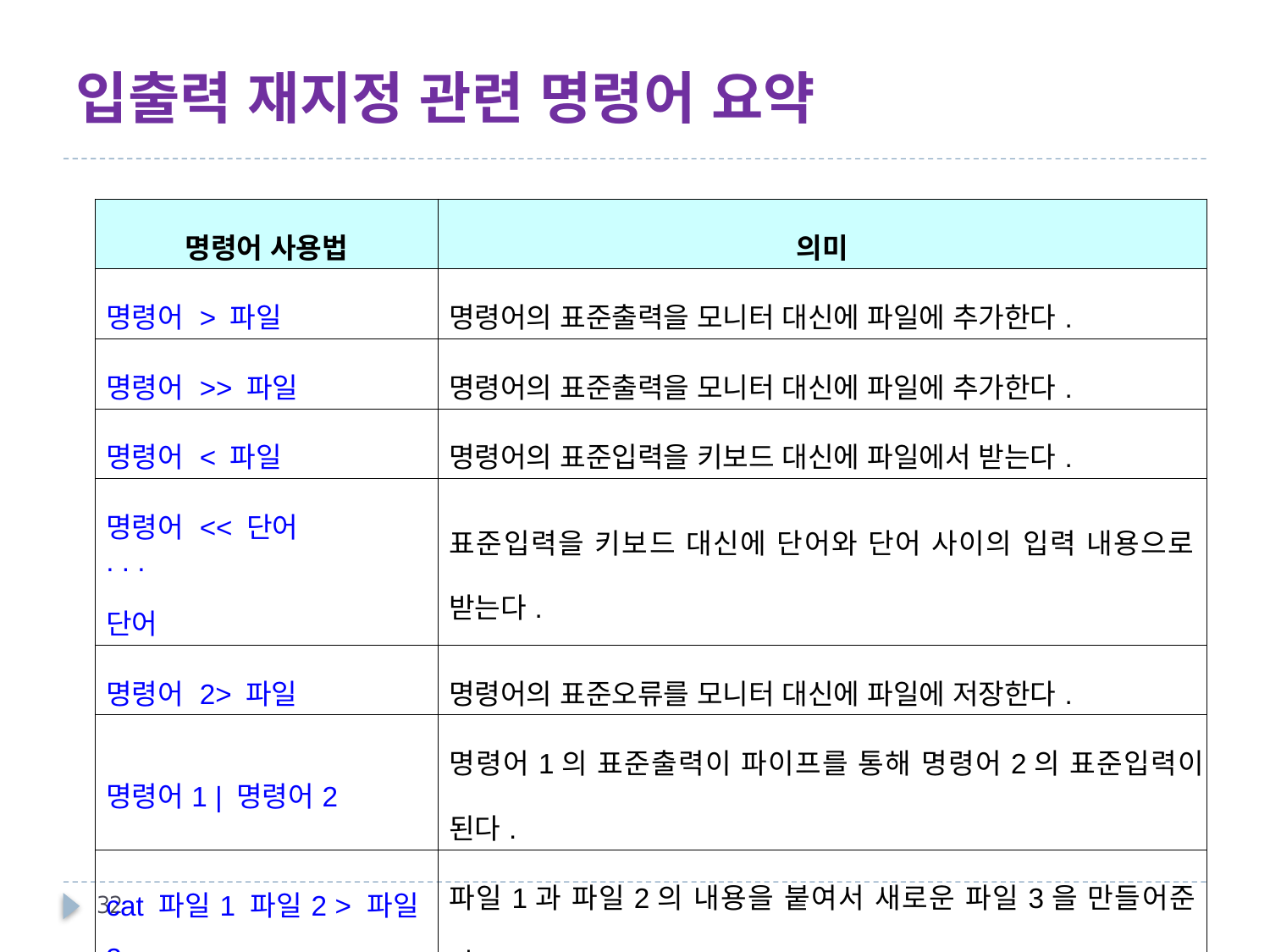

# 입출력 재지정 관련 명령어 요약
| 명령어 사용법 | 의미 |
| --- | --- |
| 명령어 > 파일 | 명령어의 표준출력을 모니터 대신에 파일에 추가한다. |
| 명령어 >> 파일 | 명령어의 표준출력을 모니터 대신에 파일에 추가한다. |
| 명령어 < 파일 | 명령어의 표준입력을 키보드 대신에 파일에서 받는다. |
| 명령어 << 단어 . . . 단어 | 표준입력을 키보드 대신에 단어와 단어 사이의 입력 내용으로 받는다. |
| 명령어 2> 파일 | 명령어의 표준오류를 모니터 대신에 파일에 저장한다. |
| 명령어1 | 명령어2 | 명령어1의 표준출력이 파이프를 통해 명령어2의 표준입력이 된다. |
| cat 파일1 파일2 > 파일3 | 파일1과 파일2의 내용을 붙여서 새로운 파일3을 만들어준다. |
32